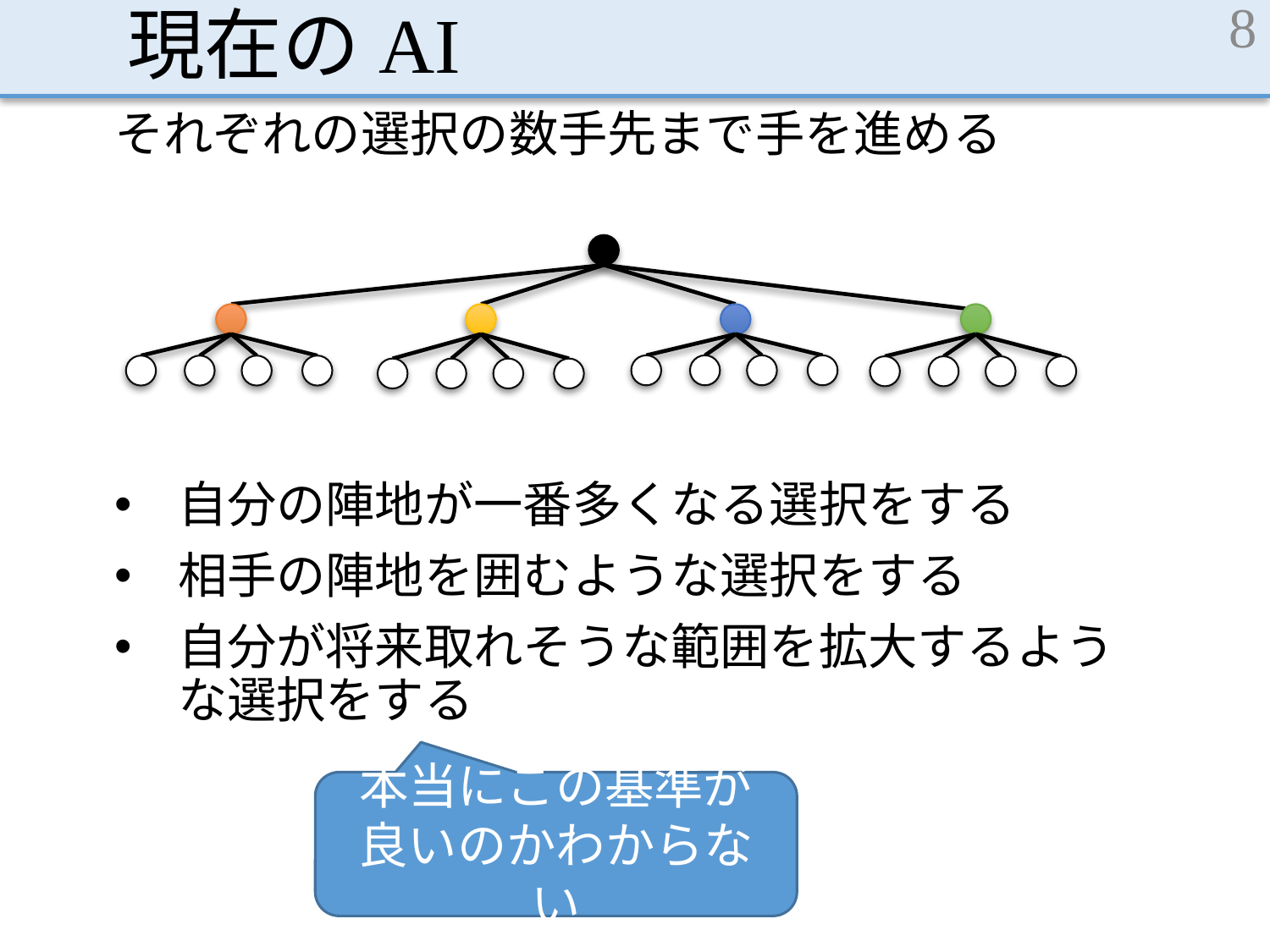

# 現在のAI
8
それぞれの選択の数手先まで手を進める

自分の陣地が一番多くなる選択をする
相手の陣地を囲むような選択をする
自分が将来取れそうな範囲を拡大するような選択をする
本当にこの基準が良いのかわからない